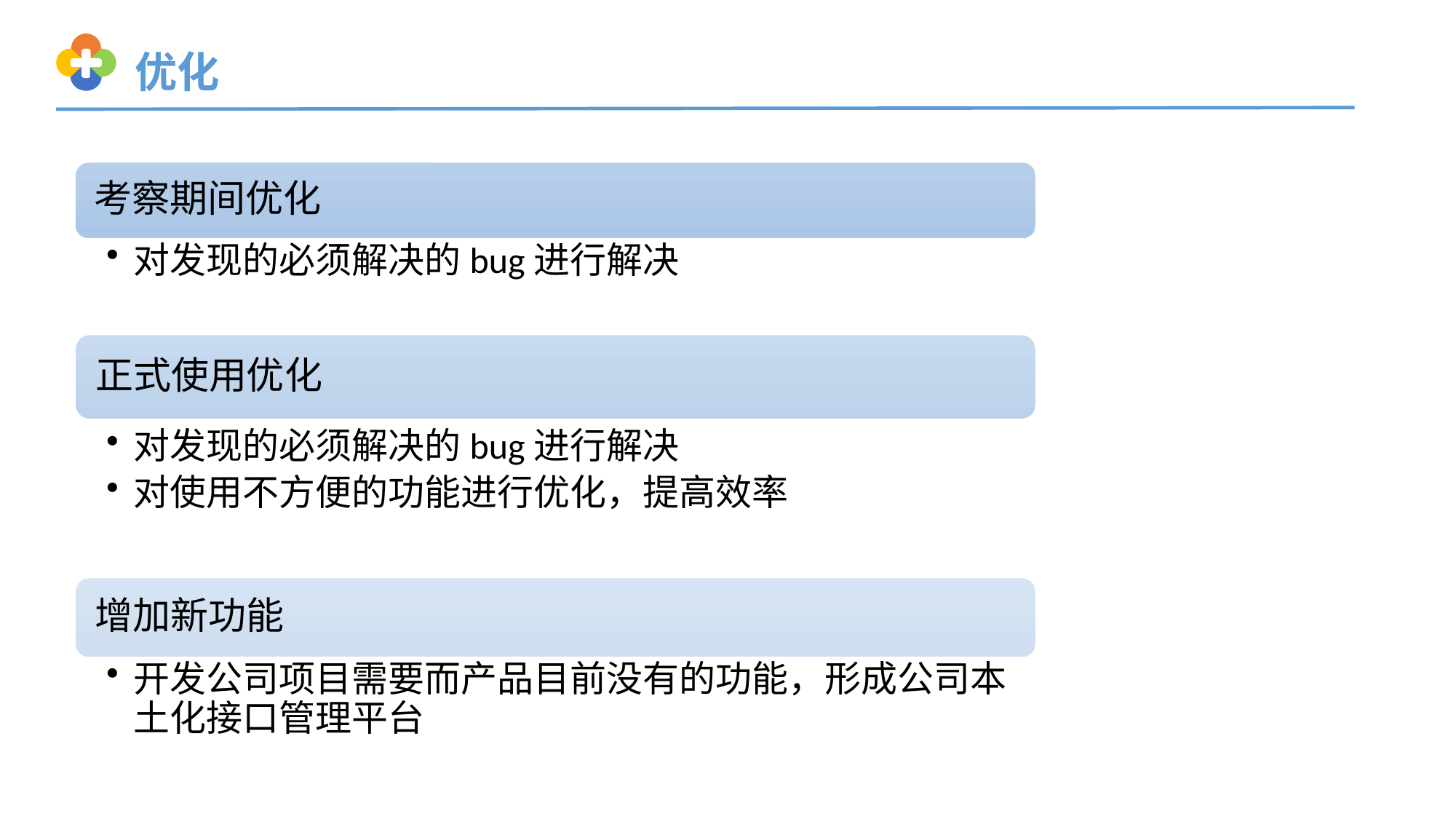

优化
考察期间优化
对发现的必须解决的bug进行解决
正式使用优化
对发现的必须解决的bug进行解决
对使用不方便的功能进行优化，提高效率

增加新功能
开发公司项目需要而产品目前没有的功能，形成公司本土化接口管理平台